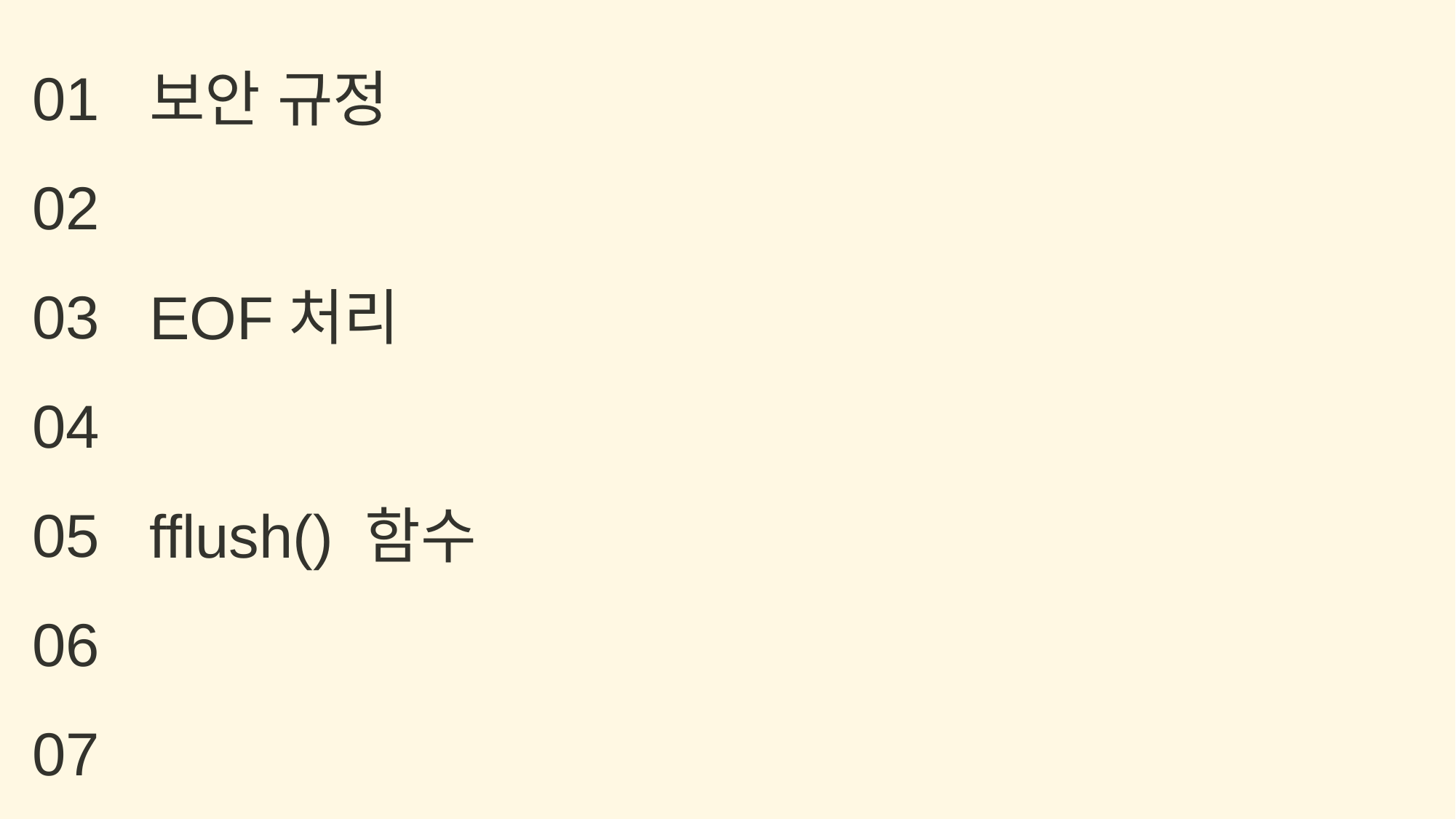

01
02
03
04
05
06
07
보안 규정

EOF처리

fflush() 함수